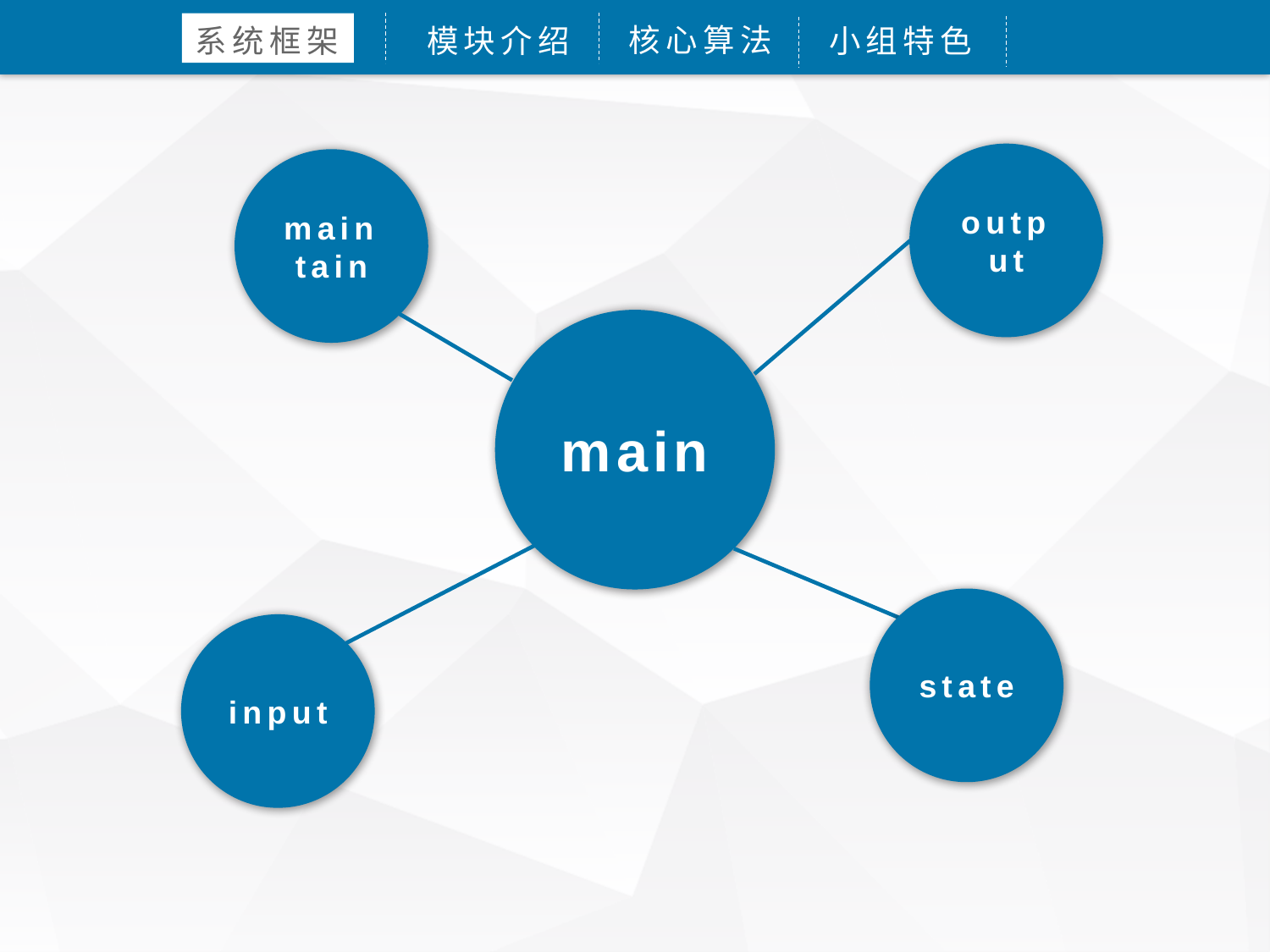

核心算法
小组特色
系统框架
模块介绍
output
maintain
main
state
input